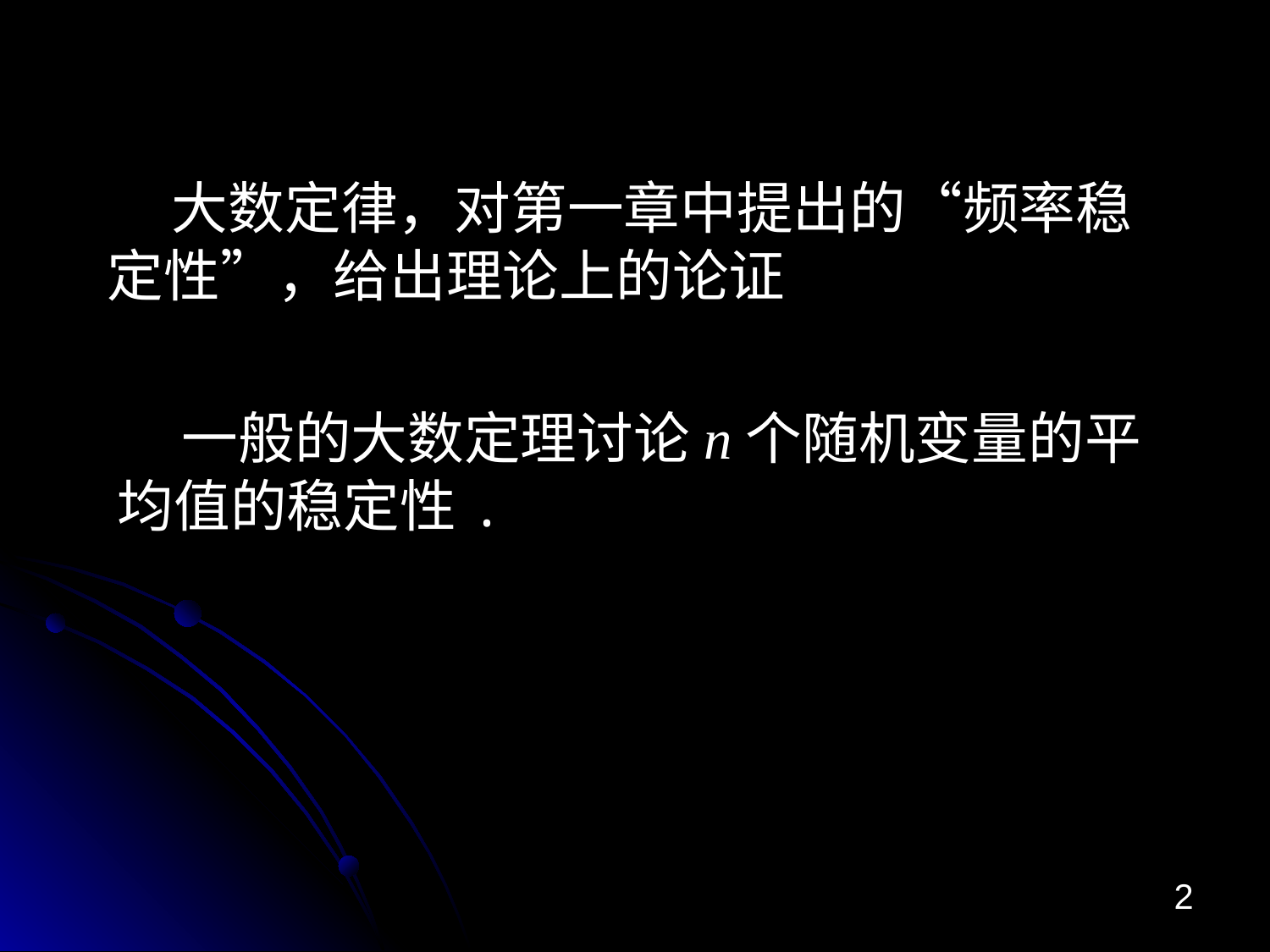

大数定律，对第一章中提出的“频率稳定性”，给出理论上的论证
    一般的大数定理讨论n个随机变量的平均值的稳定性.
2